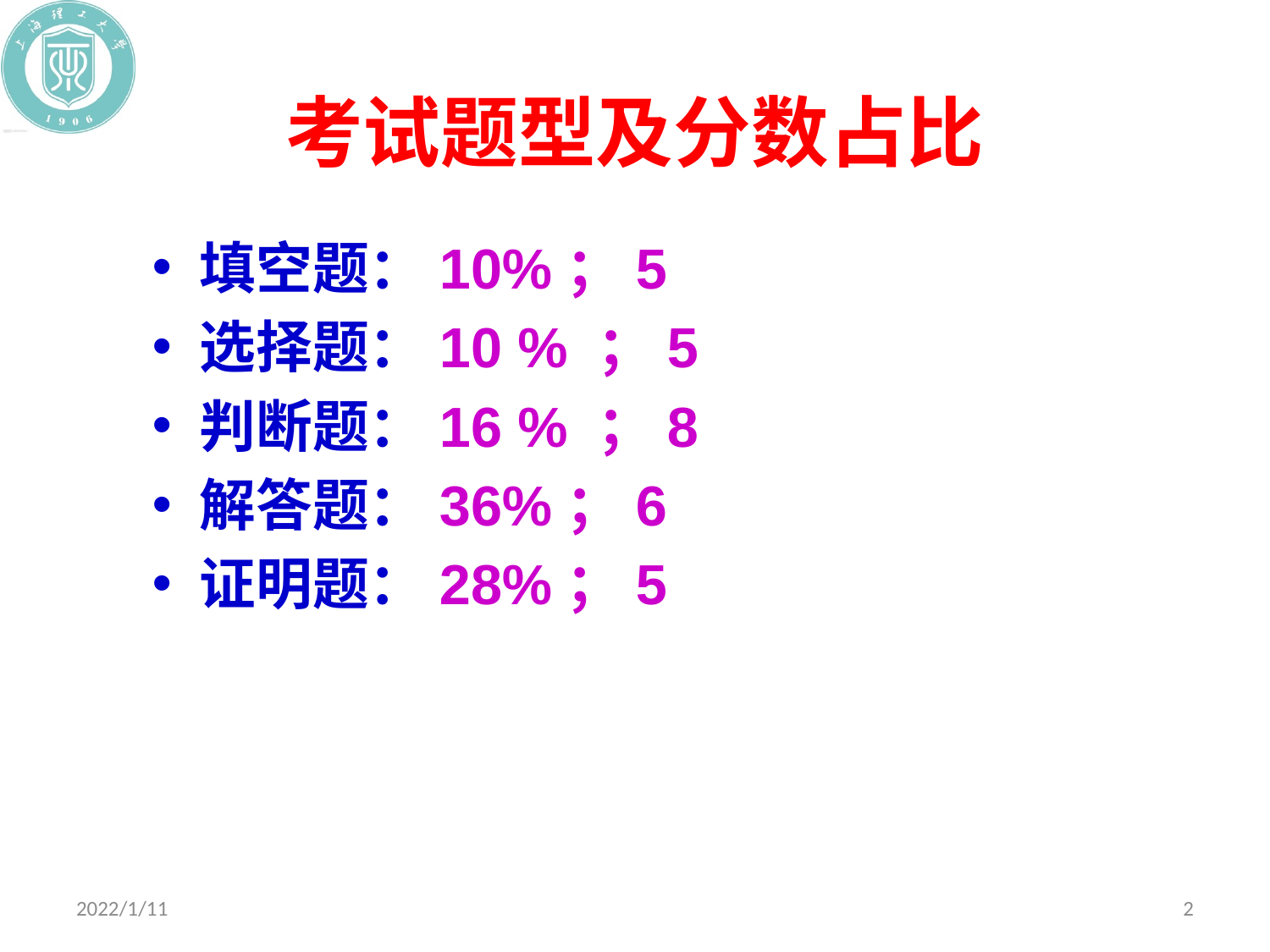

# 考试题型及分数占比
填空题：10%；5
选择题：10 % ；5
判断题：16 % ；8
解答题：36%；6
证明题：28%；5
2022/1/11
2